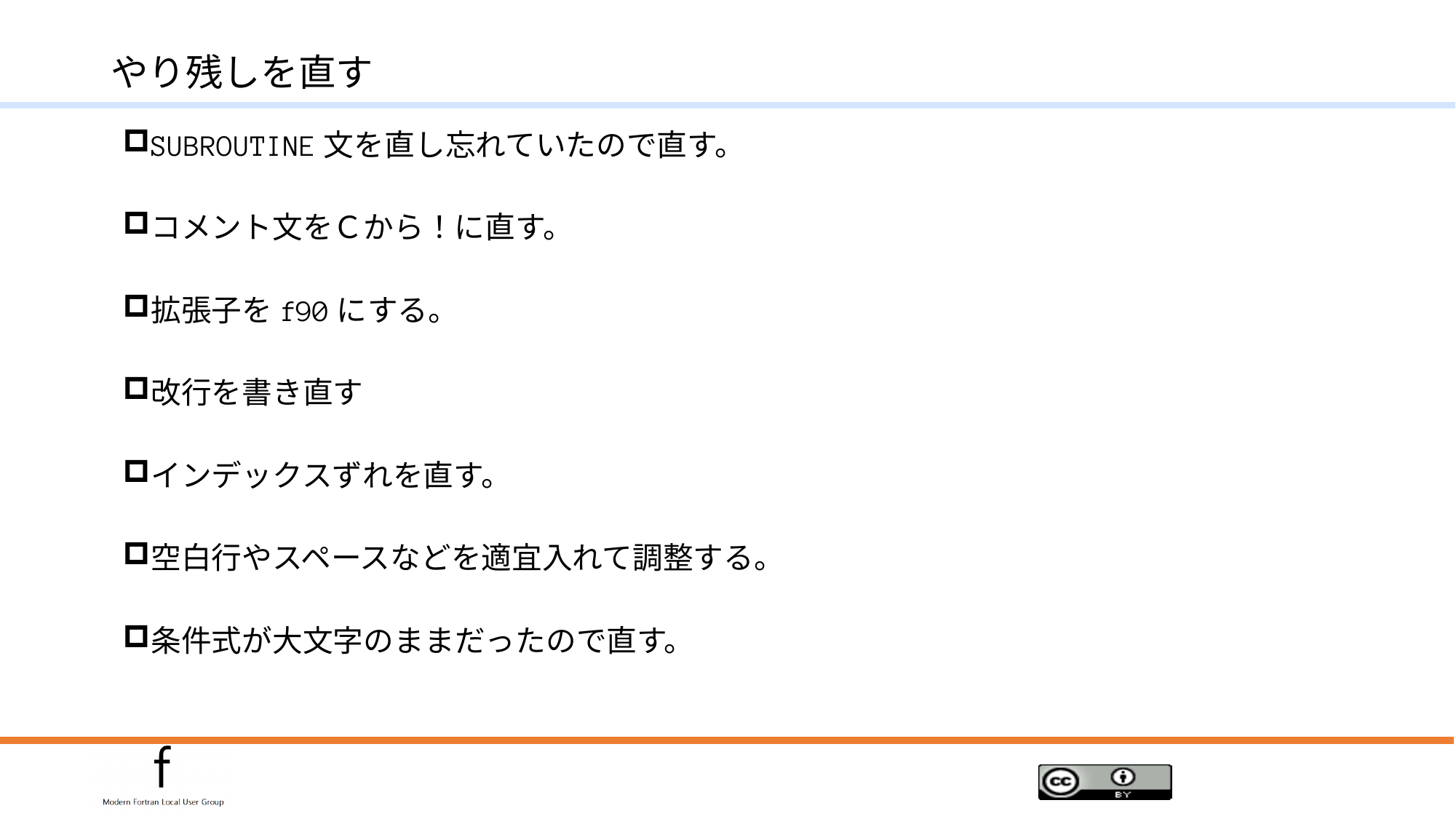

# やり残しを直す
SUBROUTINE文を直し忘れていたので直す。

コメント文をＣから！に直す。

拡張子をf90にする。

改行を書き直す

インデックスずれを直す。

空白行やスペースなどを適宜入れて調整する。

条件式が大文字のままだったので直す。